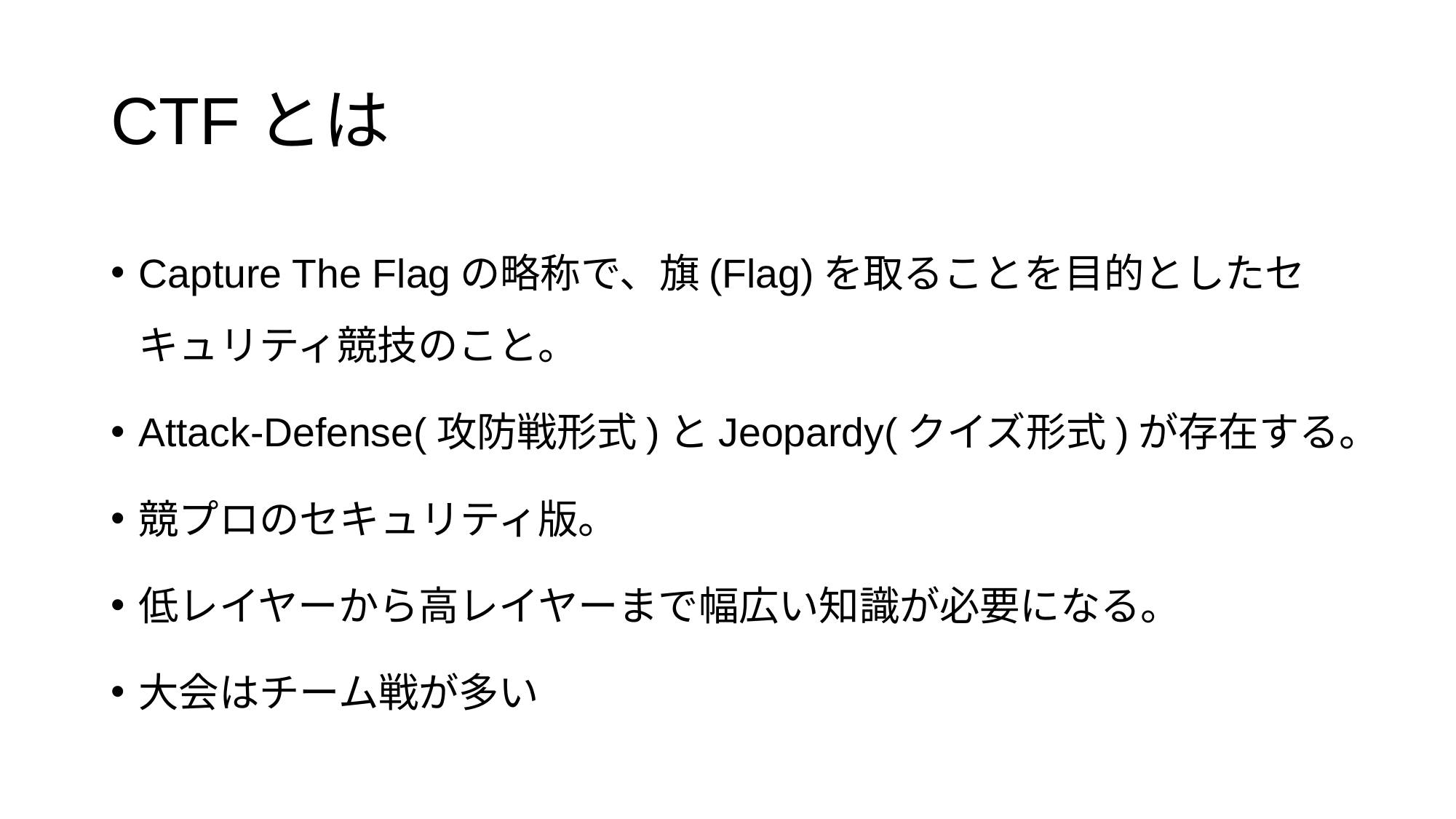

# CTFとは
Capture The Flagの略称で、旗(Flag)を取ることを目的としたセキュリティ競技のこと。
Attack-Defense(攻防戦形式)とJeopardy(クイズ形式)が存在する。
競プロのセキュリティ版。
低レイヤーから高レイヤーまで幅広い知識が必要になる。
大会はチーム戦が多い